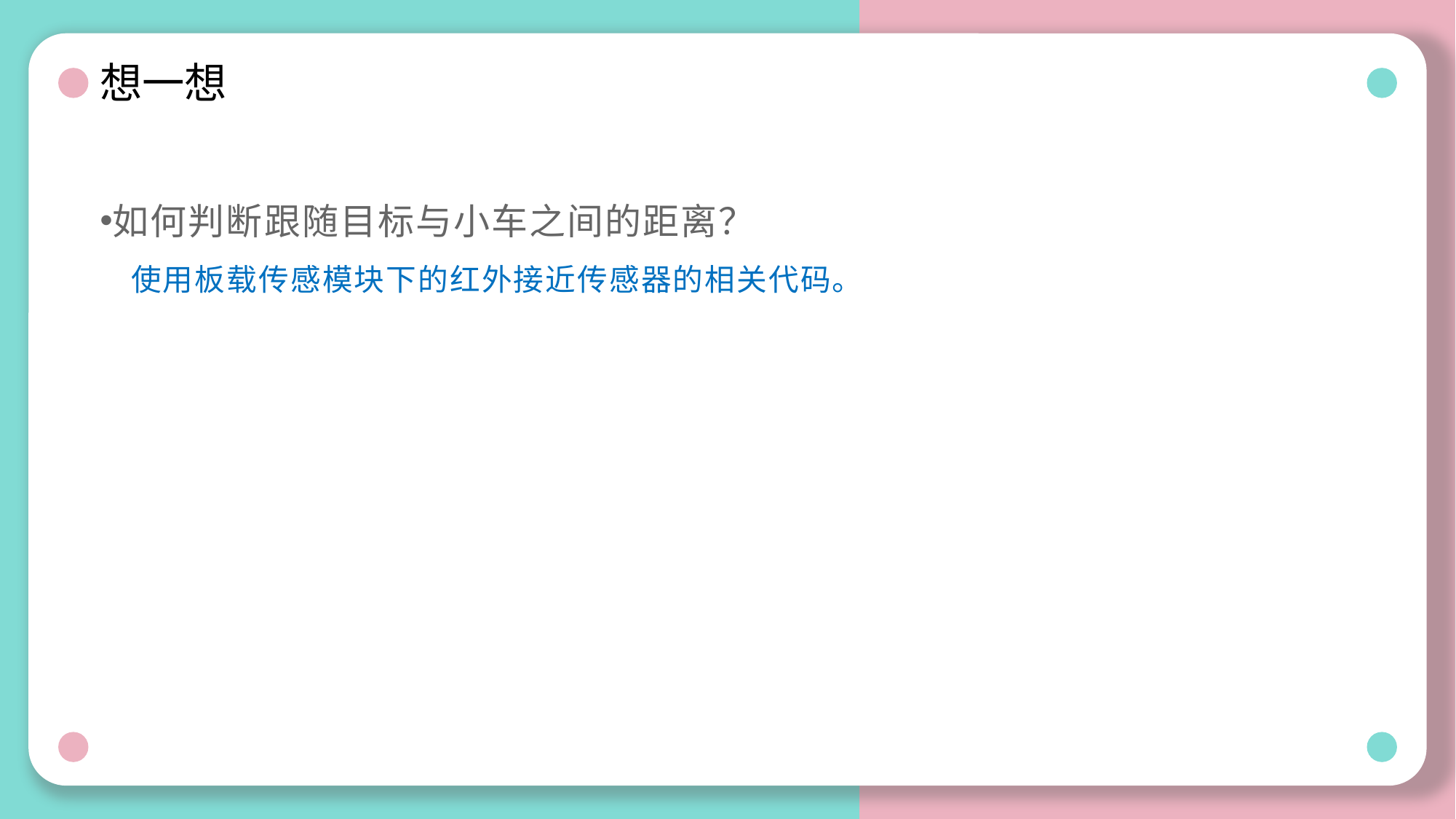

# 想一想
如何判断跟随目标与小车之间的距离？

使用板载传感模块下的红外接近传感器的相关代码。